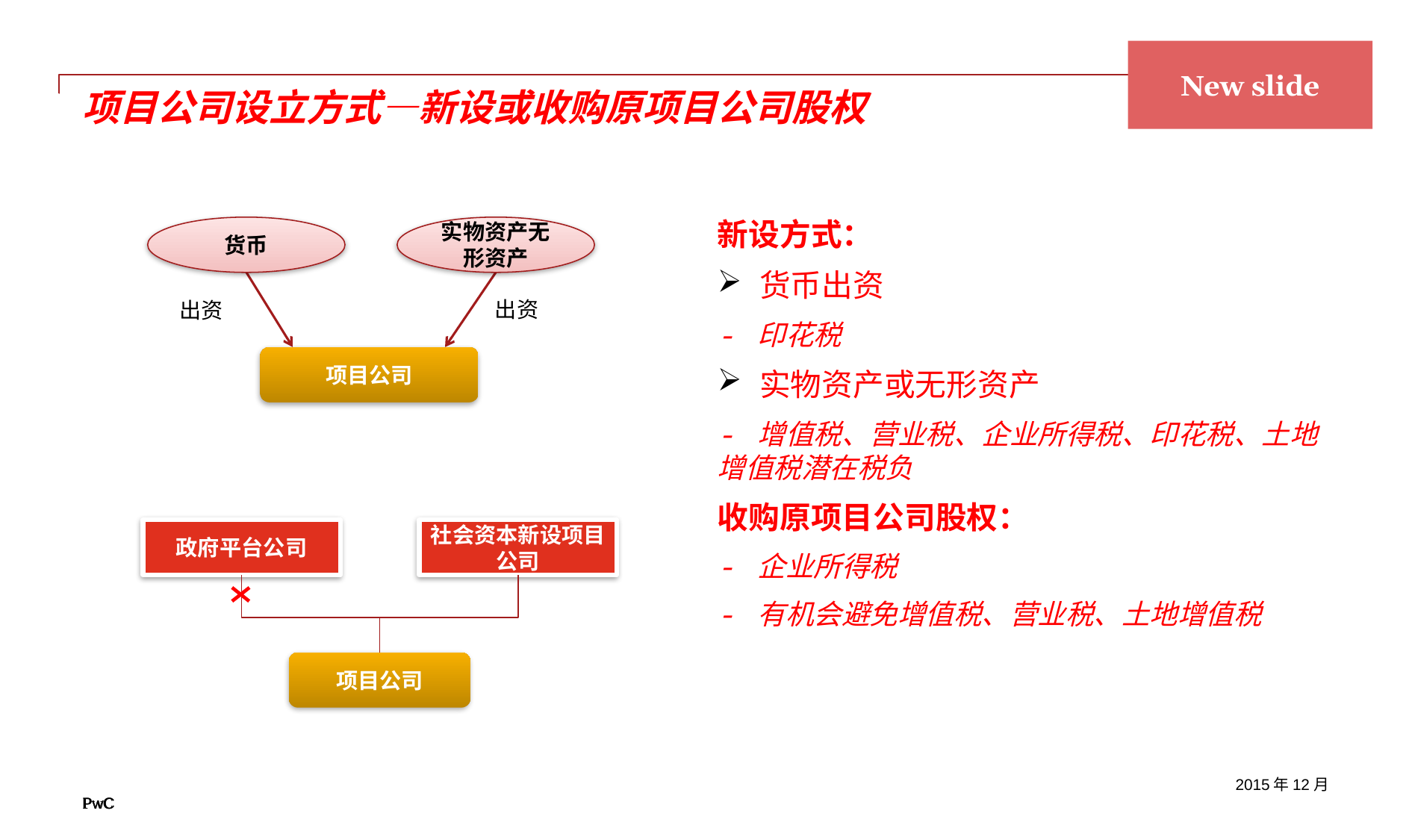

New slide
# 项目公司设立方式—新设或收购原项目公司股权
新设方式：
货币出资
- 印花税
实物资产或无形资产
- 增值税、营业税、企业所得税、印花税、土地增值税潜在税负
收购原项目公司股权：
- 企业所得税
- 有机会避免增值税、营业税、土地增值税
货币
实物资产无形资产
出资
出资
项目公司
政府平台公司
社会资本新设项目公司
项目公司
2015年12月